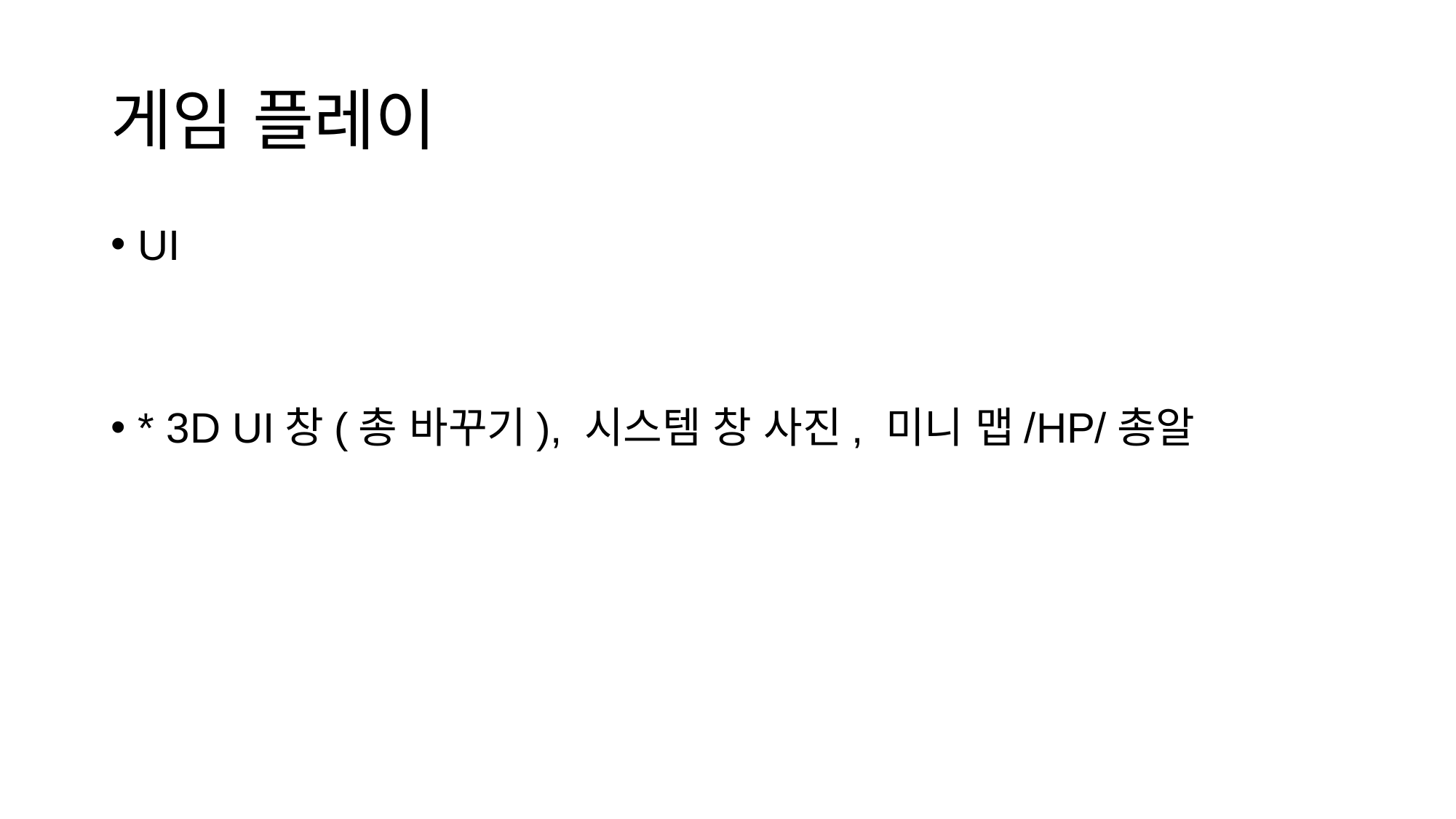

# 게임 플레이
UI

* 3D UI창(총 바꾸기), 시스템 창 사진, 미니 맵/HP/총알